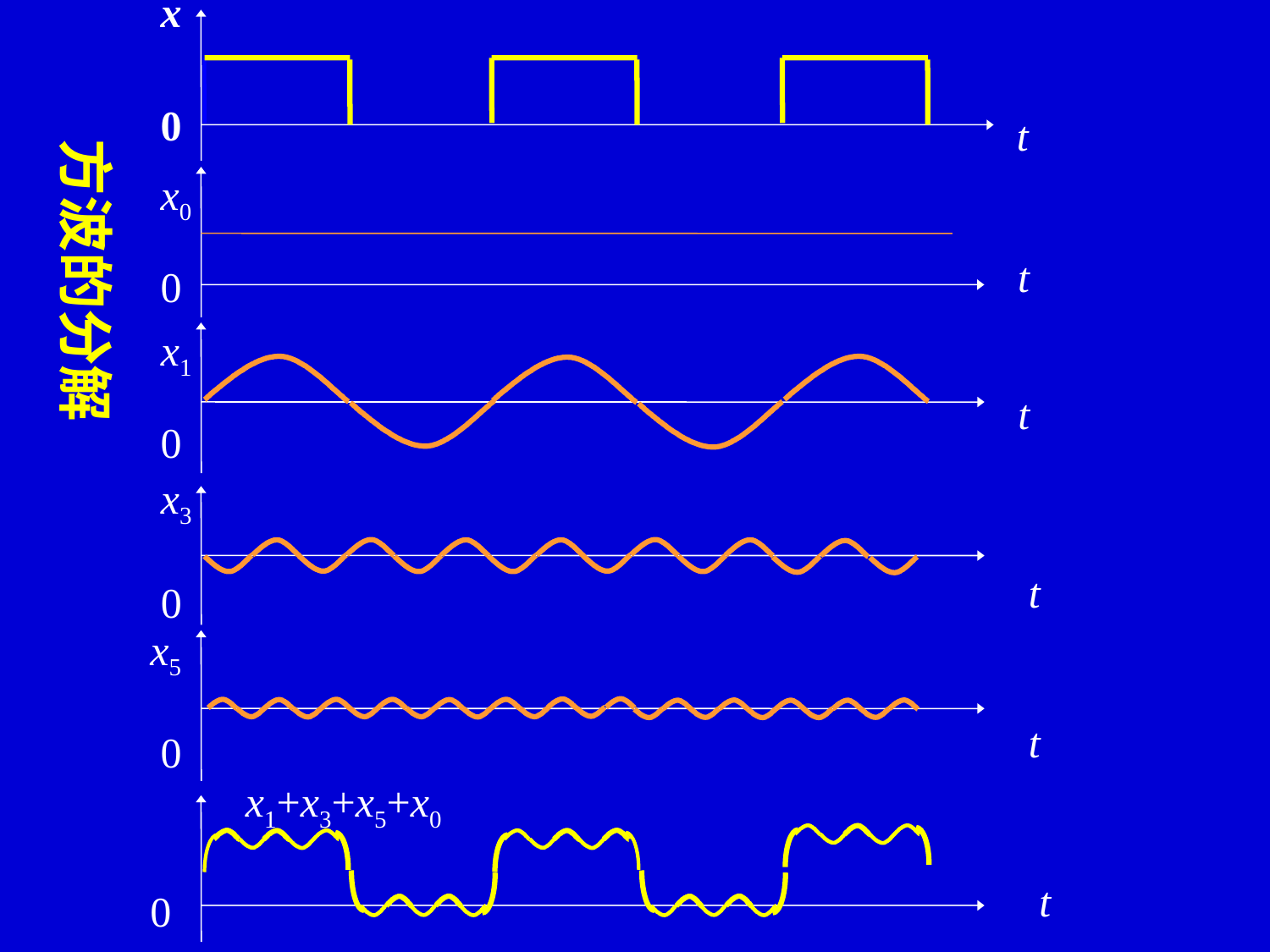

x

0
t

方波的分解
x0

t
0

x1

t

0
x3

t
0
x5

t
0
x1+x3+x5+x0

t

0